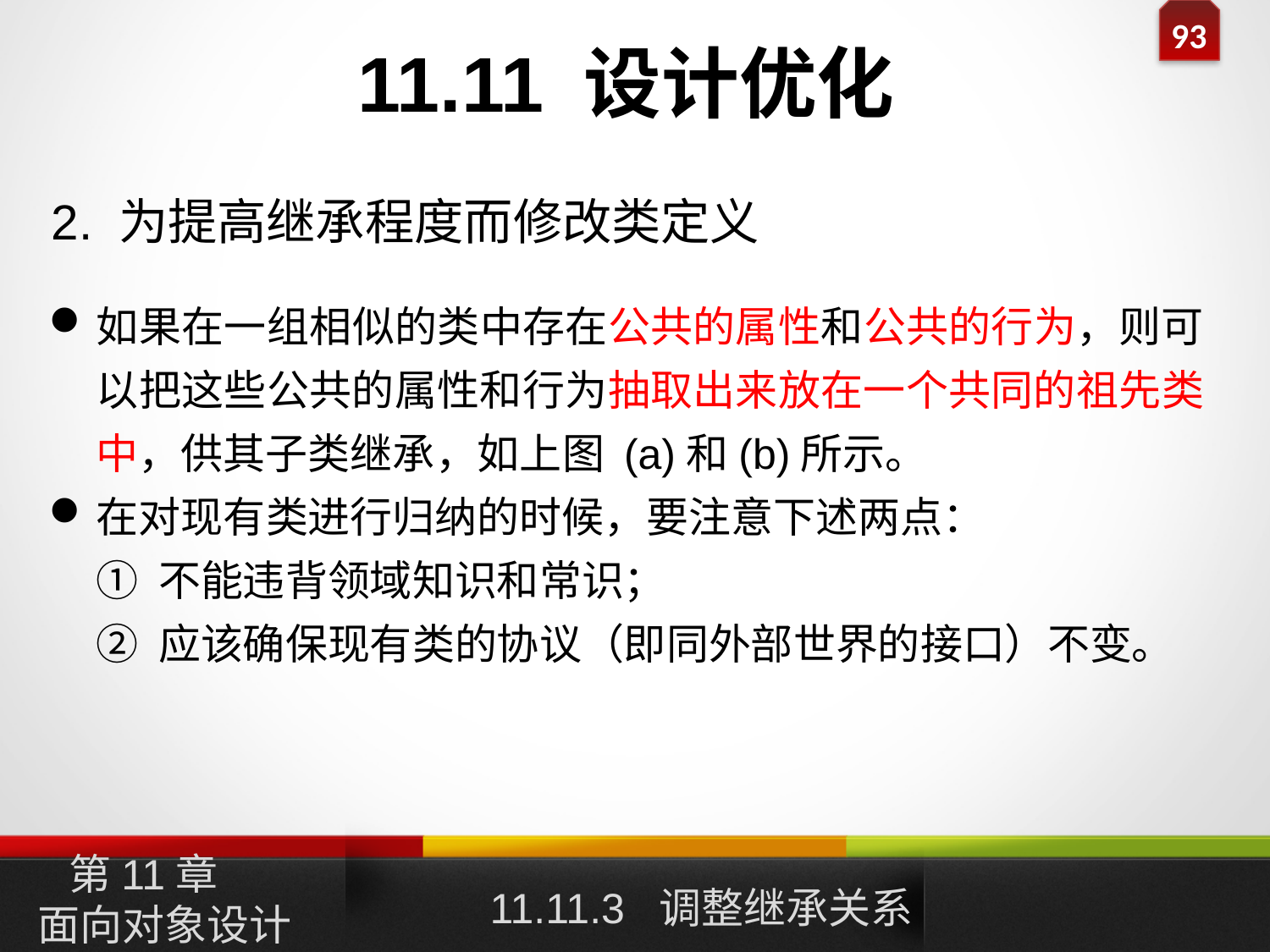

# 11.11 设计优化
2. 为提高继承程度而修改类定义
如果在一组相似的类中存在公共的属性和公共的行为，则可以把这些公共的属性和行为抽取出来放在一个共同的祖先类中，供其子类继承，如上图 (a)和(b)所示。
在对现有类进行归纳的时候，要注意下述两点：
     ① 不能违背领域知识和常识；
     ② 应该确保现有类的协议（即同外部世界的接口）不变。
11.11.3  调整继承关系